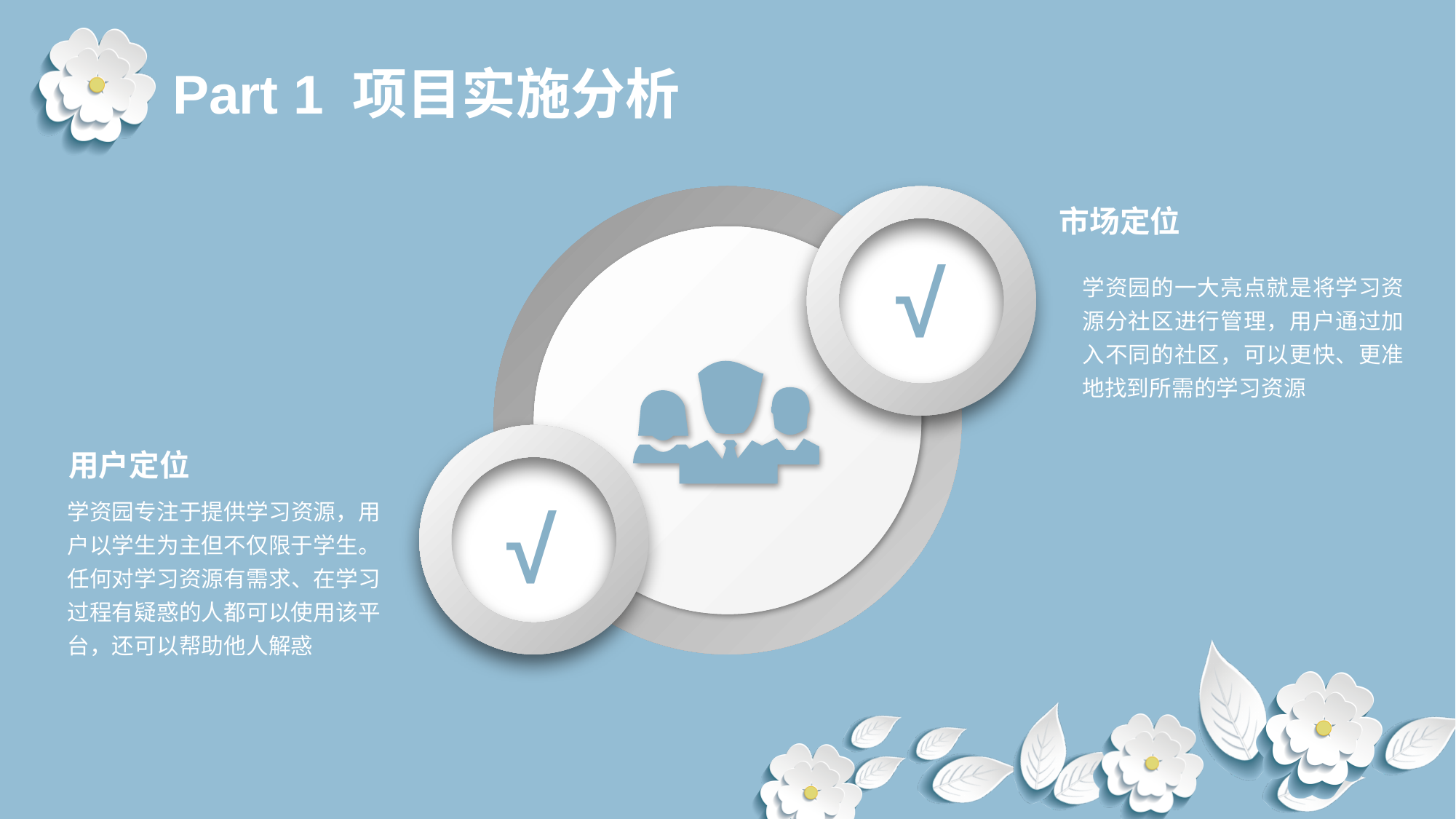

Part 1 项目实施分析

市场定位

√
学资园的一大亮点就是将学习资源分社区进行管理，用户通过加入不同的社区，可以更快、更准地找到所需的学习资源

用户定位
学资园专注于提供学习资源，用户以学生为主但不仅限于学生。任何对学习资源有需求、在学习过程有疑惑的人都可以使用该平台，还可以帮助他人解惑
√
6
延时符
延时符